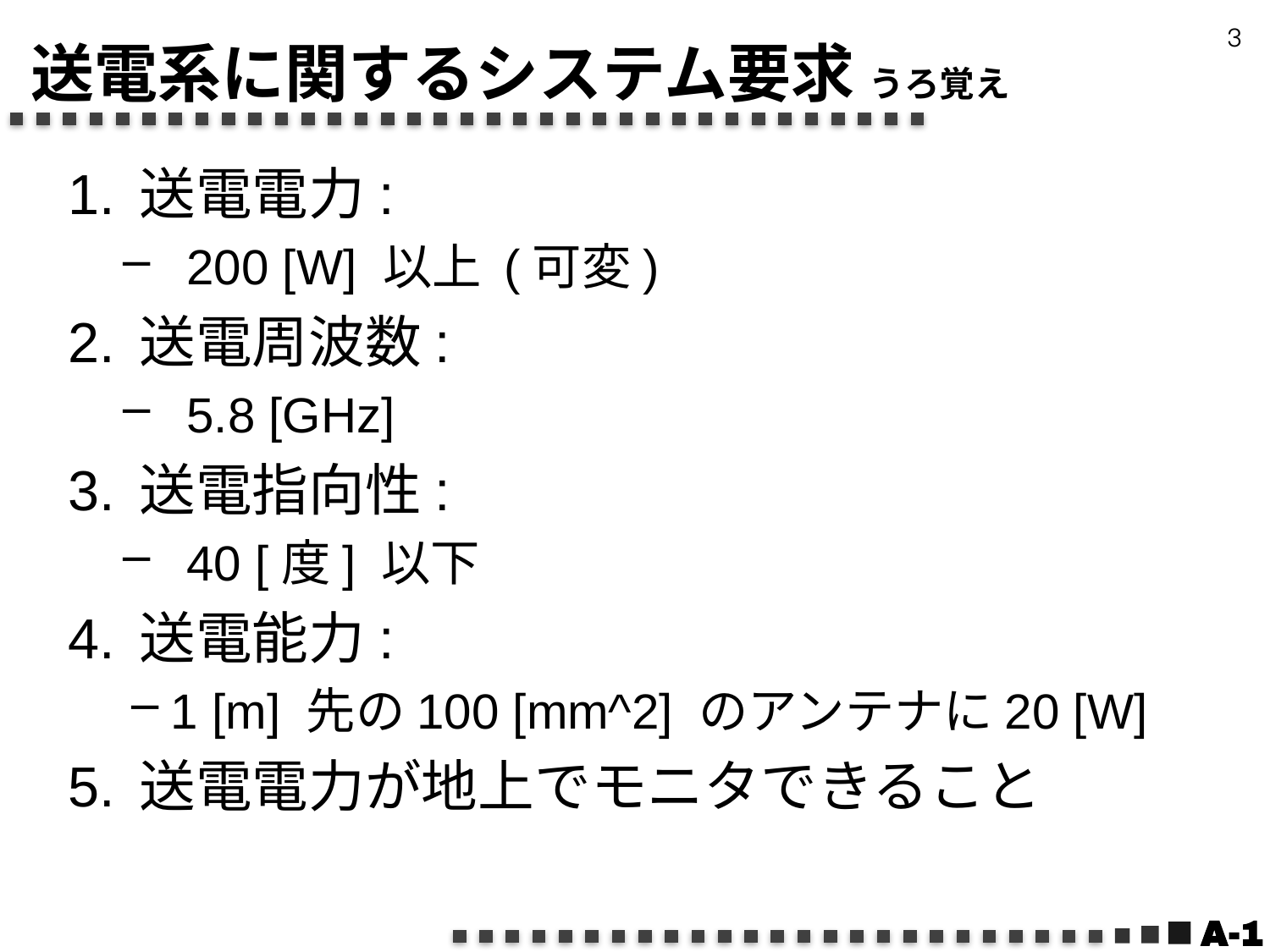

# 送電系に関するシステム要求 うろ覚え
送電電力:
200 [W] 以上 (可変)
送電周波数:
5.8 [GHz]
送電指向性:
40 [度] 以下
送電能力:
1 [m] 先の100 [mm^2] のアンテナに20 [W]
送電電力が地上でモニタできること